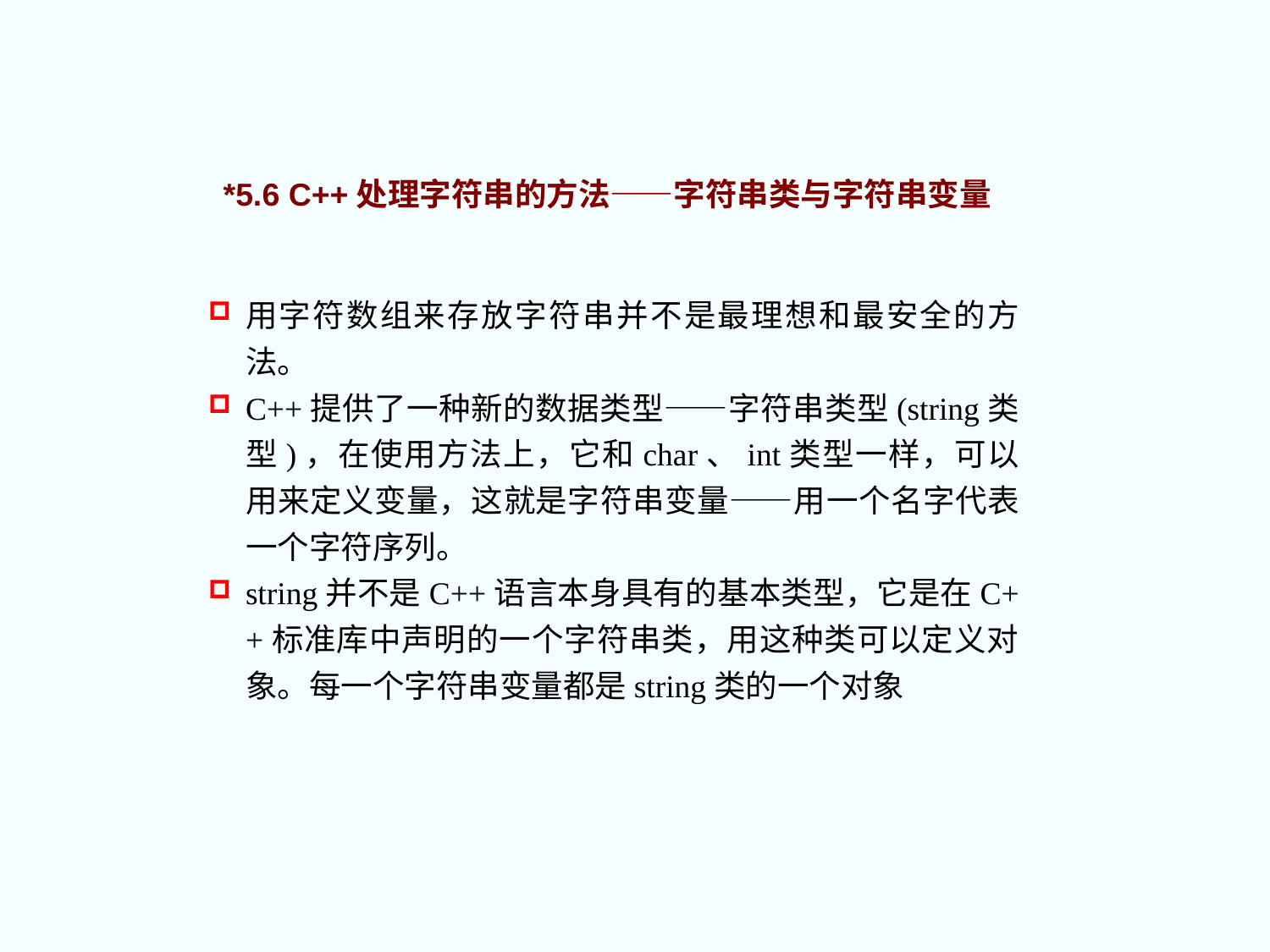

*5.6 C++处理字符串的方法——字符串类与字符串变量
用字符数组来存放字符串并不是最理想和最安全的方法。
C++提供了一种新的数据类型——字符串类型(string类型)，在使用方法上，它和char、int类型一样，可以用来定义变量，这就是字符串变量——用一个名字代表一个字符序列。
string并不是C++语言本身具有的基本类型，它是在C++标准库中声明的一个字符串类，用这种类可以定义对象。每一个字符串变量都是string类的一个对象